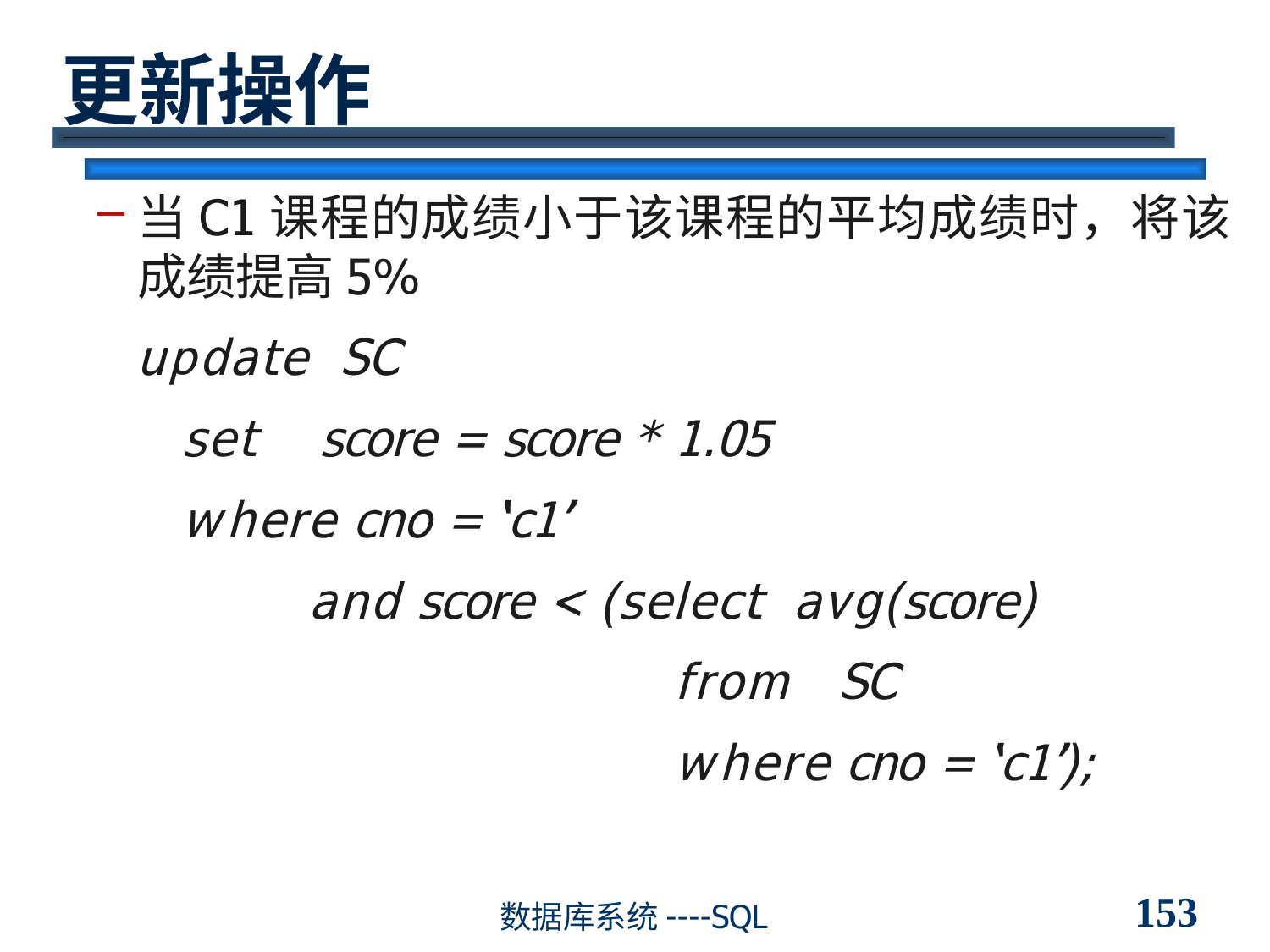

# 更新操作
当C1课程的成绩小于该课程的平均成绩时，将该成绩提高5%
	update  SC
	   set    score = score * 1.05
	   where cno = ‘c1’
		   and score < (select  avg(score)
		          		  from   SC
			         	  where cno = ‘c1’);
153
数据库系统----SQL